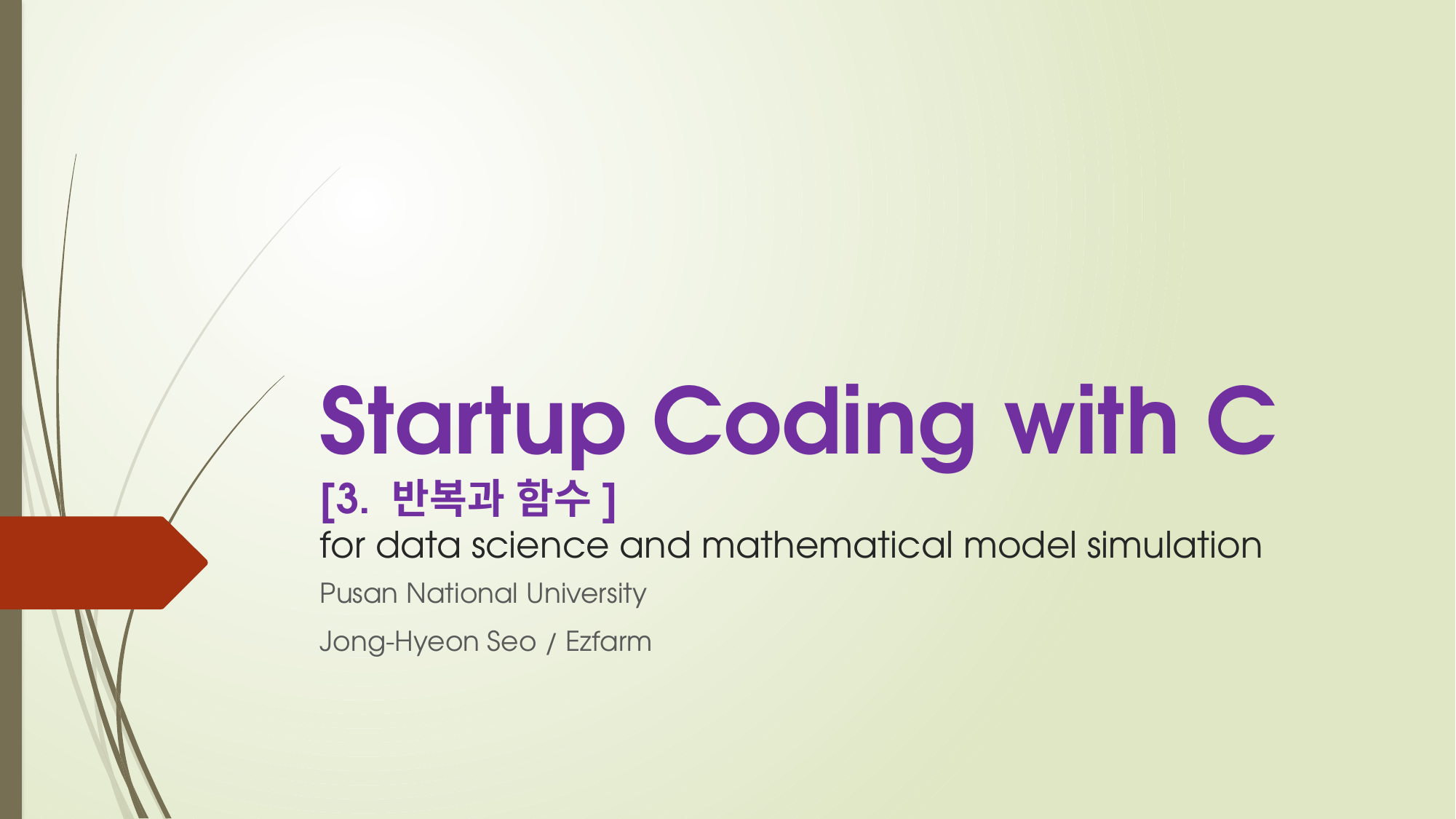

# Startup Coding with C [3. 반복과 함수] for data science and mathematical model simulation
Pusan National University
Jong-Hyeon Seo / Ezfarm